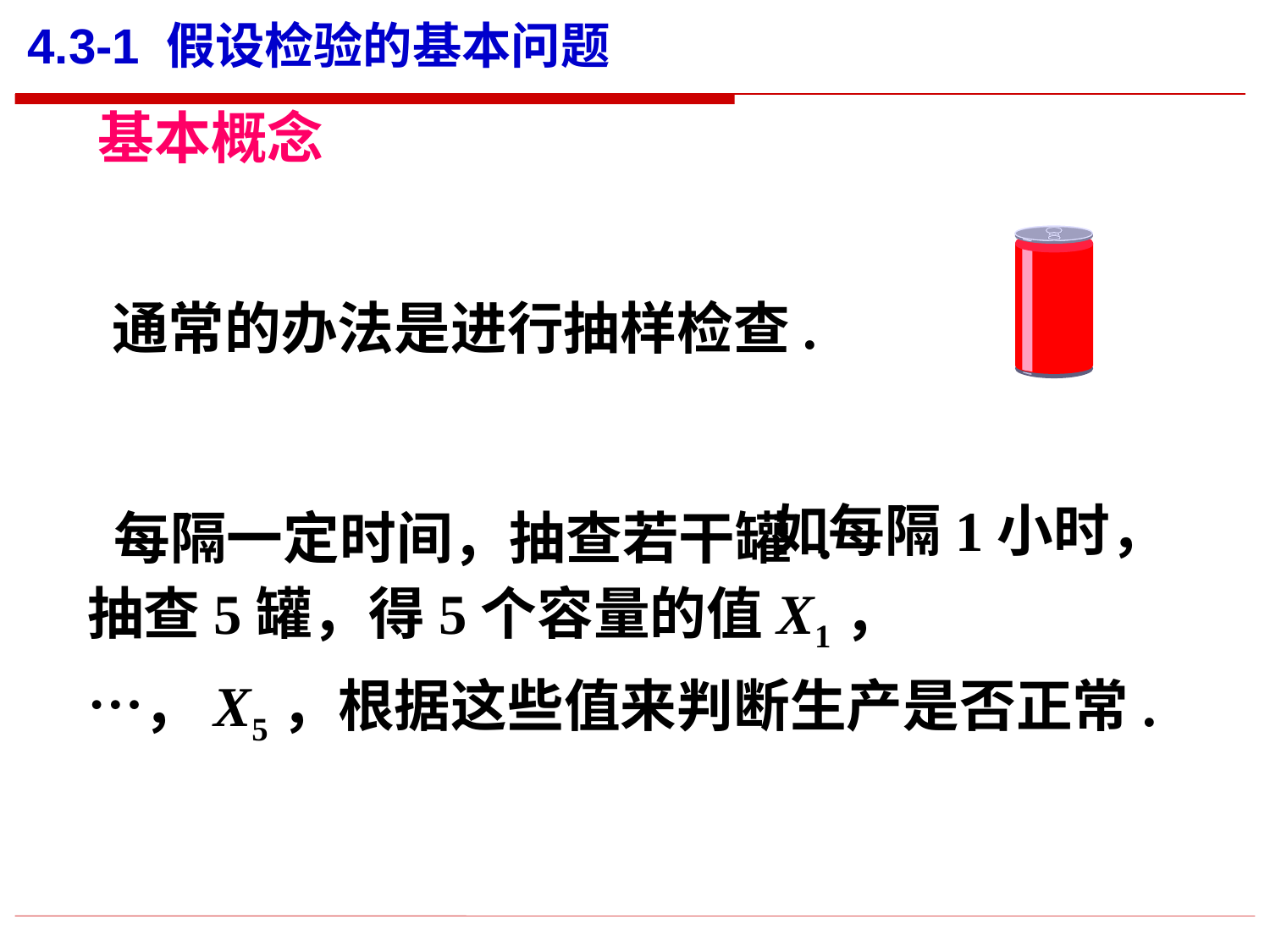

4.3-1 假设检验的基本问题
基本概念

通常的办法是进行抽样检查.
 每隔一定时间，抽查若干罐 .
                                                    如每隔1小时，抽查5罐，得5个容量的值X1，…，X5，根据这些值来判断生产是否正常.